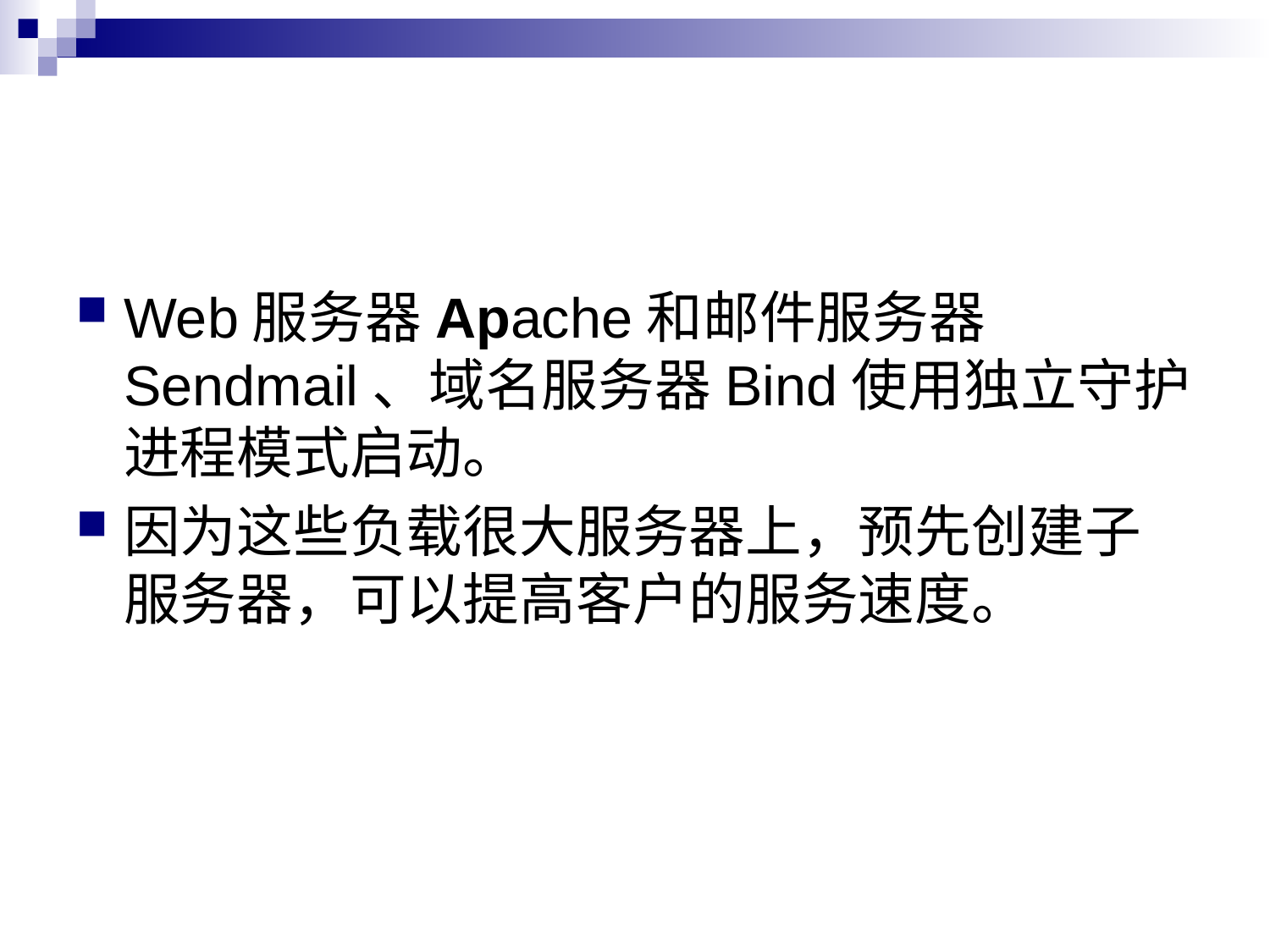

#
Web服务器Apache和邮件服务器Sendmail、域名服务器Bind使用独立守护进程模式启动。
因为这些负载很大服务器上，预先创建子服务器，可以提高客户的服务速度。